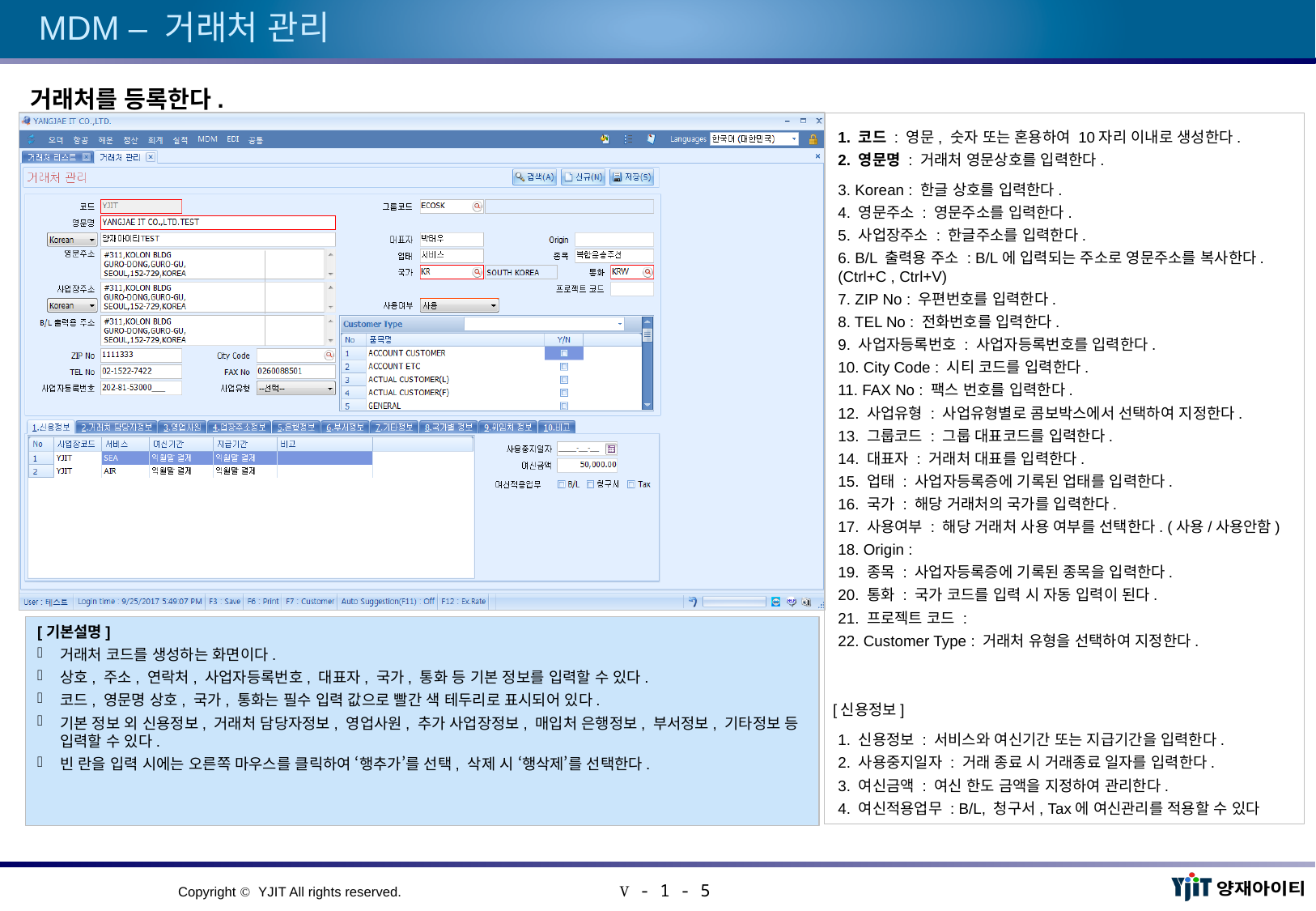

# MDM – 거래처 관리
거래처를 등록한다.

1. 코드 : 영문, 숫자 또는 혼용하여 10자리 이내로 생성한다.
2. 영문명 : 거래처 영문상호를 입력한다.
3. Korean : 한글 상호를 입력한다.
4. 영문주소 : 영문주소를 입력한다.
5. 사업장주소 : 한글주소를 입력한다.
6. B/L 출력용 주소 : B/L에 입력되는 주소로 영문주소를 복사한다.(Ctrl+C , Ctrl+V)
7. ZIP No : 우편번호를 입력한다.
8. TEL No : 전화번호를 입력한다.
9. 사업자등록번호 : 사업자등록번호를 입력한다.
10. City Code : 시티 코드를 입력한다.
11. FAX No : 팩스 번호를 입력한다.
12. 사업유형 : 사업유형별로 콤보박스에서 선택하여 지정한다.
13. 그룹코드 : 그룹 대표코드를 입력한다.
14. 대표자 : 거래처 대표를 입력한다.
15. 업태 : 사업자등록증에 기록된 업태를 입력한다.
16. 국가 : 해당 거래처의 국가를 입력한다.
17. 사용여부 : 해당 거래처 사용 여부를 선택한다. (사용/사용안함)
18. Origin :
19. 종목 : 사업자등록증에 기록된 종목을 입력한다.
20. 통화 : 국가 코드를 입력 시 자동 입력이 된다.
21. 프로젝트 코드 :
22. Customer Type : 거래처 유형을 선택하여 지정한다.

[기본설명]
거래처 코드를 생성하는 화면이다.
상호, 주소, 연락처, 사업자등록번호, 대표자, 국가, 통화 등 기본 정보를 입력할 수 있다.
코드, 영문명 상호, 국가, 통화는 필수 입력 값으로 빨간 색 테두리로 표시되어 있다.
기본 정보 외 신용정보, 거래처 담당자정보, 영업사원, 추가 사업장정보, 매입처 은행정보, 부서정보, 기타정보 등 입력할 수 있다.
빈 란을 입력 시에는 오른쪽 마우스를 클릭하여 ‘행추가’를 선택, 삭제 시 ‘행삭제’를 선택한다.
[신용정보]
1. 신용정보 : 서비스와 여신기간 또는 지급기간을 입력한다.
2. 사용중지일자 : 거래 종료 시 거래종료 일자를 입력한다.
3. 여신금액 : 여신 한도 금액을 지정하여 관리한다.
4. 여신적용업무 : B/L, 청구서, Tax에 여신관리를 적용할 수 있다